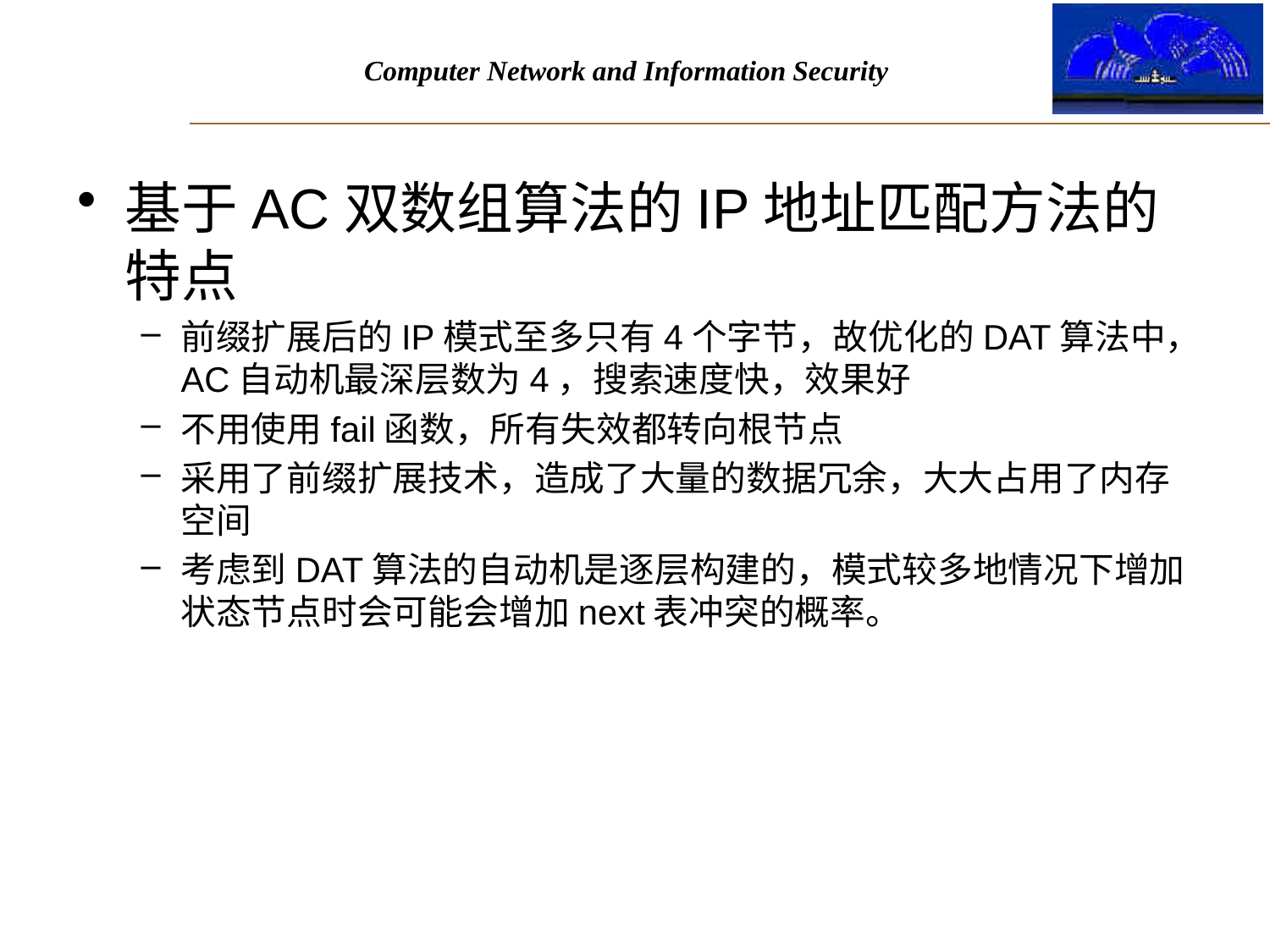

基于AC双数组算法的IP地址匹配方法的特点
前缀扩展后的IP模式至多只有4个字节，故优化的DAT算法中，AC自动机最深层数为4，搜索速度快，效果好
不用使用fail函数，所有失效都转向根节点
采用了前缀扩展技术，造成了大量的数据冗余，大大占用了内存空间
考虑到DAT算法的自动机是逐层构建的，模式较多地情况下增加状态节点时会可能会增加next表冲突的概率。